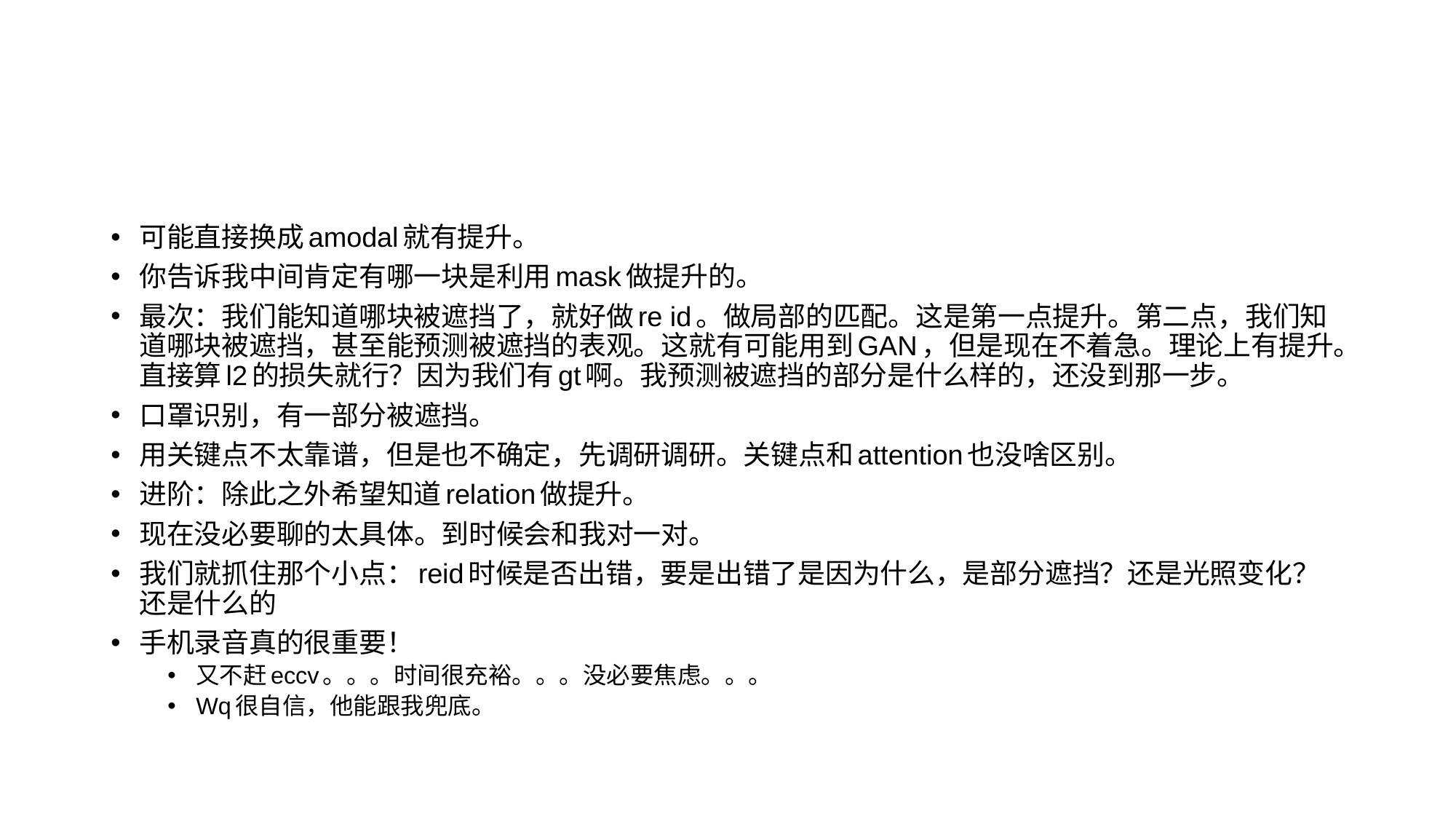

#
可能直接换成amodal就有提升。
你告诉我中间肯定有哪一块是利用mask做提升的。
最次：我们能知道哪块被遮挡了，就好做re id。做局部的匹配。这是第一点提升。第二点，我们知道哪块被遮挡，甚至能预测被遮挡的表观。这就有可能用到GAN，但是现在不着急。理论上有提升。直接算l2的损失就行？因为我们有gt啊。我预测被遮挡的部分是什么样的，还没到那一步。
口罩识别，有一部分被遮挡。
用关键点不太靠谱，但是也不确定，先调研调研。关键点和attention也没啥区别。
进阶：除此之外希望知道relation做提升。
现在没必要聊的太具体。到时候会和我对一对。
我们就抓住那个小点：reid时候是否出错，要是出错了是因为什么，是部分遮挡？还是光照变化？还是什么的
手机录音真的很重要！
又不赶eccv。。。时间很充裕。。。没必要焦虑。。。
Wq很自信，他能跟我兜底。